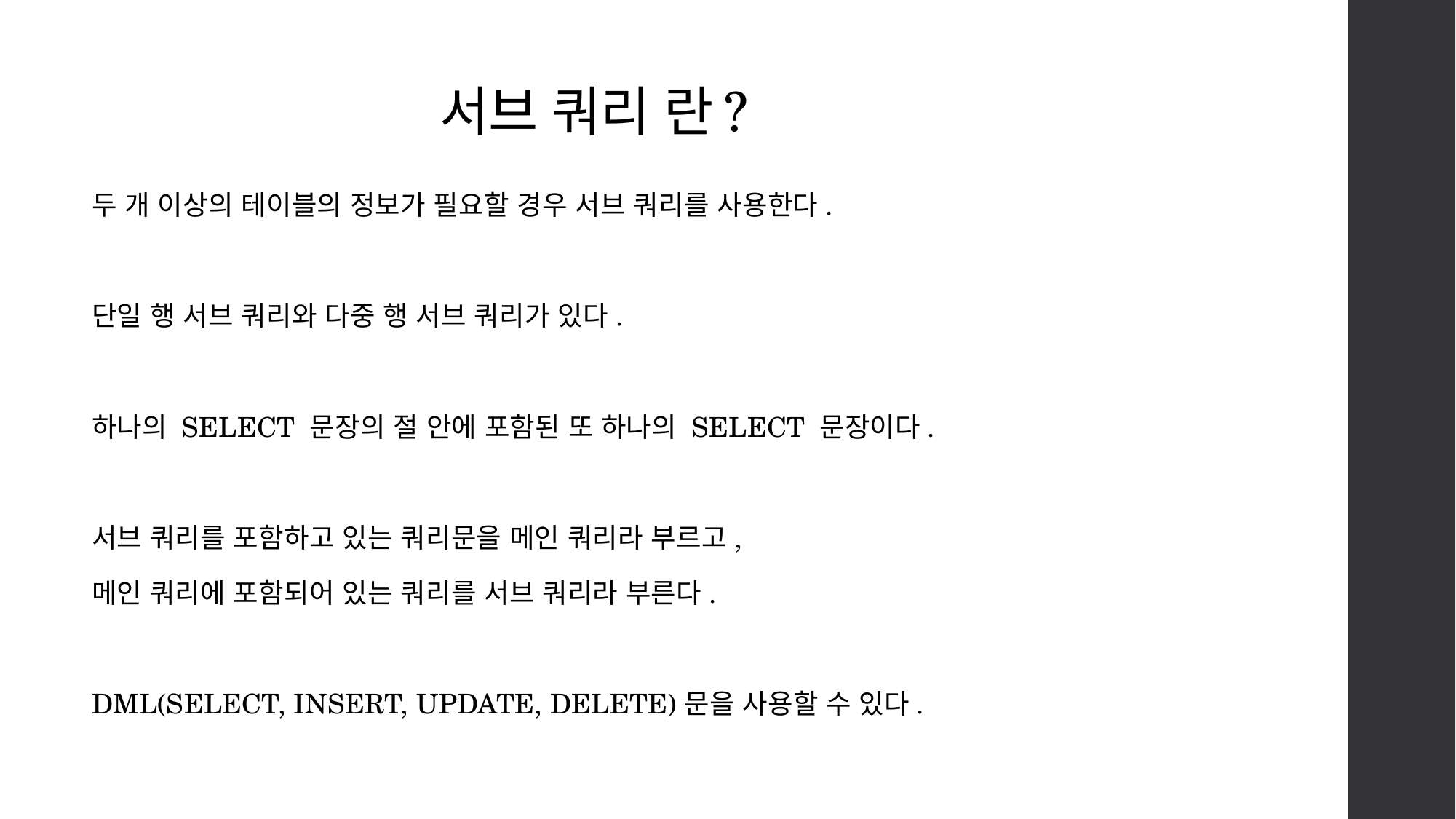

# 서브 쿼리 란?
두 개 이상의 테이블의 정보가 필요할 경우 서브 쿼리를 사용한다.

단일 행 서브 쿼리와 다중 행 서브 쿼리가 있다.

하나의 SELECT 문장의 절 안에 포함된 또 하나의 SELECT 문장이다.

서브 쿼리를 포함하고 있는 쿼리문을 메인 쿼리라 부르고,
메인 쿼리에 포함되어 있는 쿼리를 서브 쿼리라 부른다.

DML(SELECT, INSERT, UPDATE, DELETE)문을 사용할 수 있다.